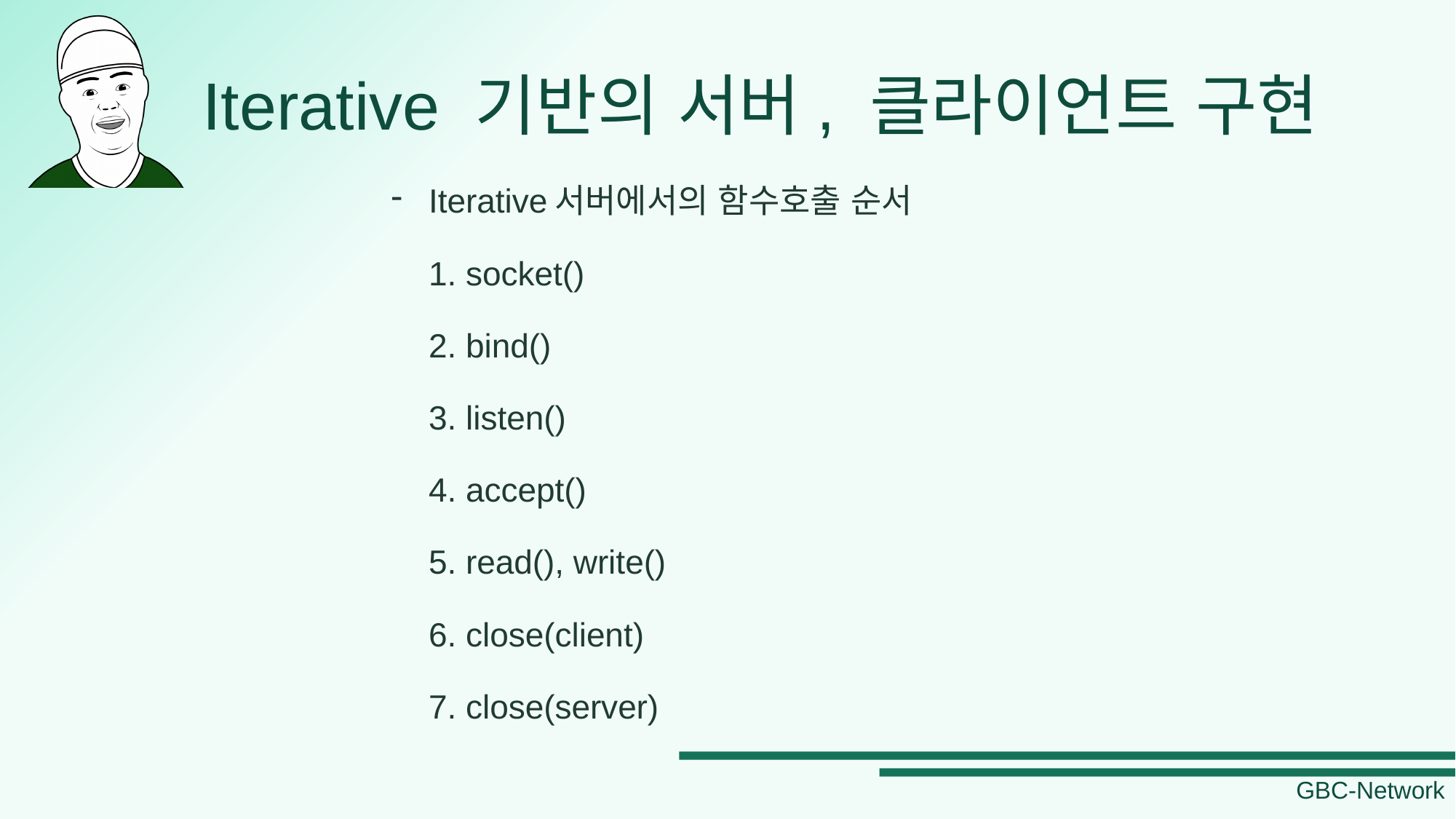

# Iterative 기반의 서버, 클라이언트 구현
Iterative서버에서의 함수호출 순서
1. socket()
2. bind()
3. listen()
4. accept()
5. read(), write()
6. close(client)
7. close(server)